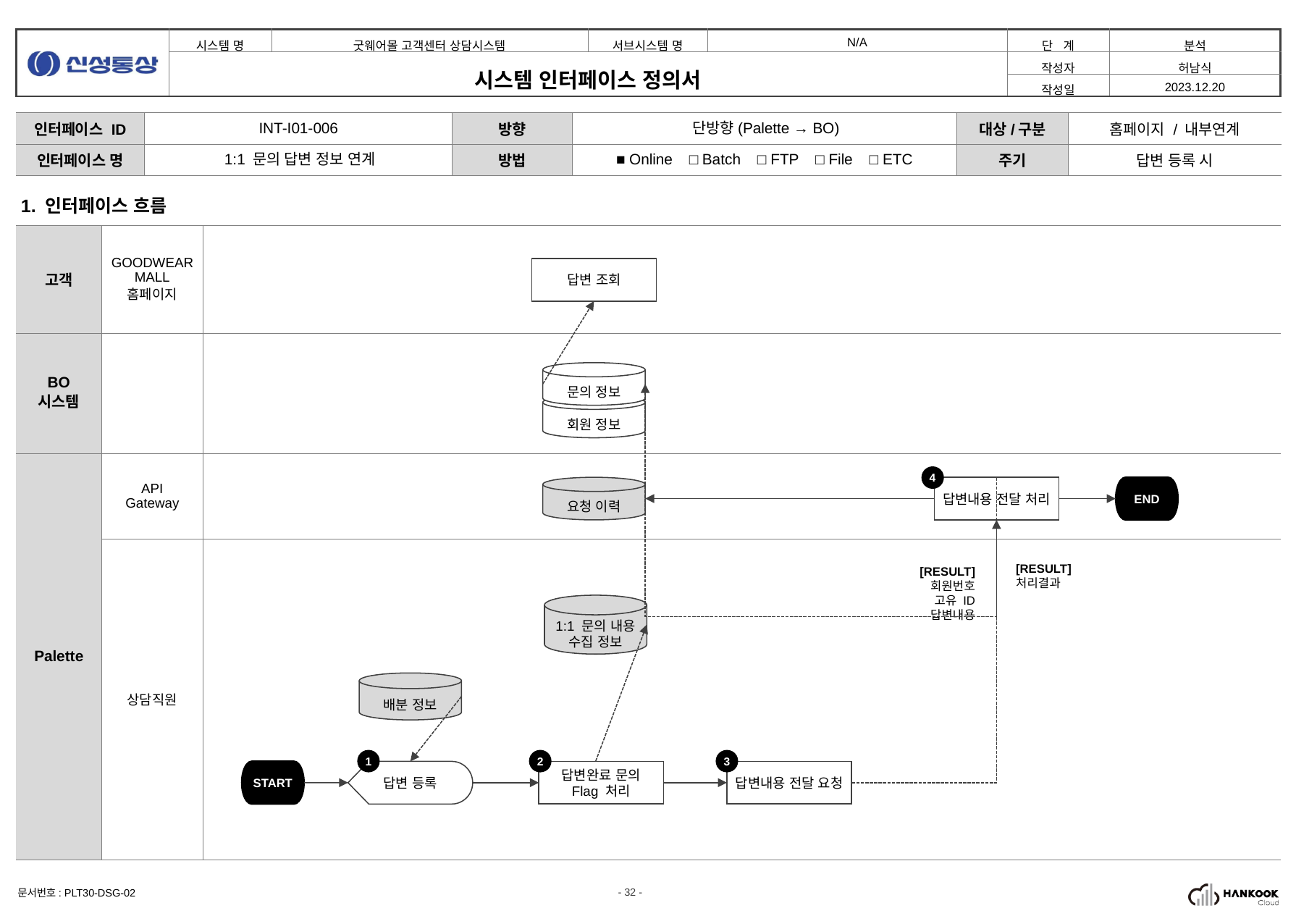

| 인터페이스 ID | INT-I01-006 | 방향 | 단방향(Palette → BO) | 대상/구분 | 홈페이지 / 내부연계 |
| --- | --- | --- | --- | --- | --- |
| 인터페이스 명 | 1:1 문의 답변 정보 연계 | 방법 | ■ Online □ Batch □ FTP □ File □ ETC | 주기 | 답변 등록 시 |
1. 인터페이스 흐름
| 고객 | GOODWEAR MALL 홈페이지 |  |
| --- | --- | --- |
| BO 시스템 |  |  |
| Palette | API Gateway |  |
| Palette | 상담직원 |  |
답변 조회
문의 정보
회원 정보
4
END
요청 이력
답변내용 전달 처리
[RESULT]
처리결과
[RESULT]
회원번호
고유 ID
답변내용
1:1 문의 내용
수집 정보
배분 정보
1
2
3
START
답변 등록
답변완료 문의
Flag 처리
답변내용 전달 요청